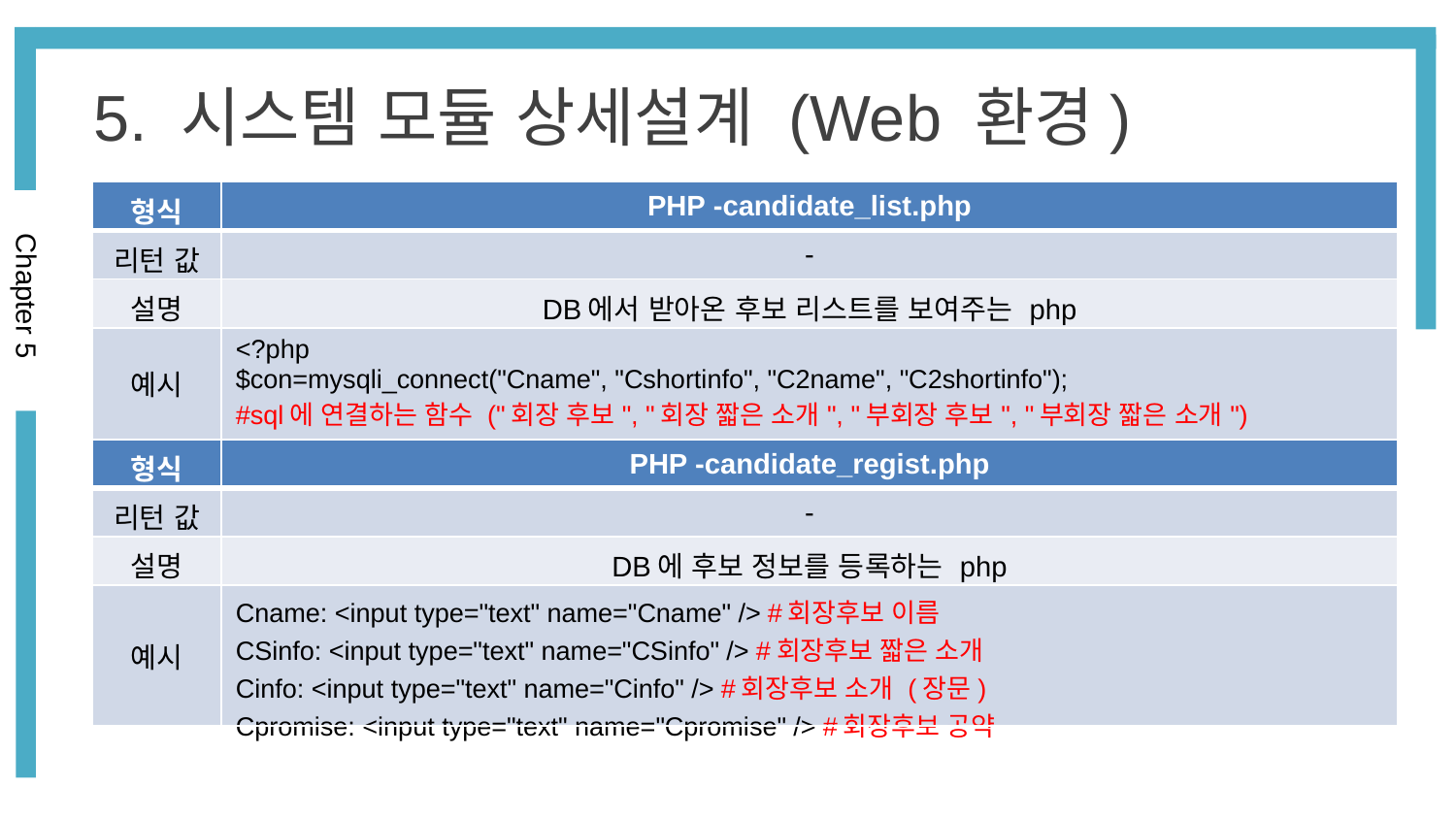

5. 시스템 모듈 상세설계 (Web 환경)

| 형식 | PHP -candidate\_list.php |
| --- | --- |
| 리턴 값 | - |
| 설명 | DB에서 받아온 후보 리스트를 보여주는 php |
| 예시 | <?php $con=mysqli\_connect("Cname", "Cshortinfo", "C2name", "C2shortinfo"); #sql에 연결하는 함수 ("회장 후보", "회장 짧은 소개", "부회장 후보", "부회장 짧은 소개") |
Chapter 5

| 형식 | PHP -candidate\_regist.php |
| --- | --- |
| 리턴 값 | - |
| 설명 | DB에 후보 정보를 등록하는 php |
| 예시 | Cname: <input type="text" name="Cname" /> #회장후보 이름 CSinfo: <input type="text" name="CSinfo" /> #회장후보 짧은 소개 Cinfo: <input type="text" name="Cinfo" /> #회장후보 소개 (장문) Cpromise: <input type="text" name="Cpromise" /> #회장후보 공약 |